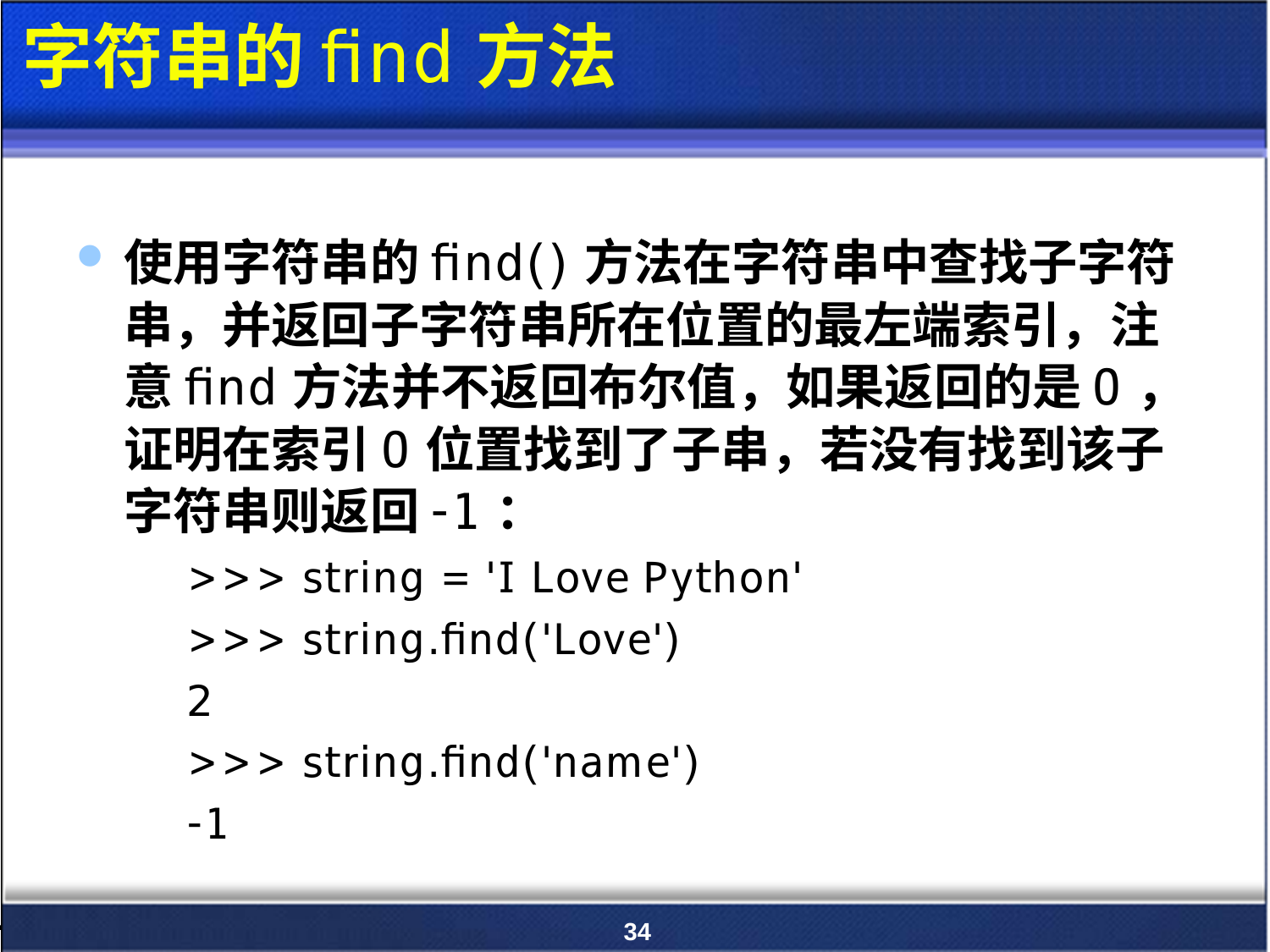

# 字符串的find方法
使用字符串的find()方法在字符串中查找子字符串，并返回子字符串所在位置的最左端索引，注意find方法并不返回布尔值，如果返回的是0，证明在索引0位置找到了子串，若没有找到该子字符串则返回-1：
>>> string = 'I Love Python'
>>> string.find('Love')
2
>>> string.find('name')
-1

34